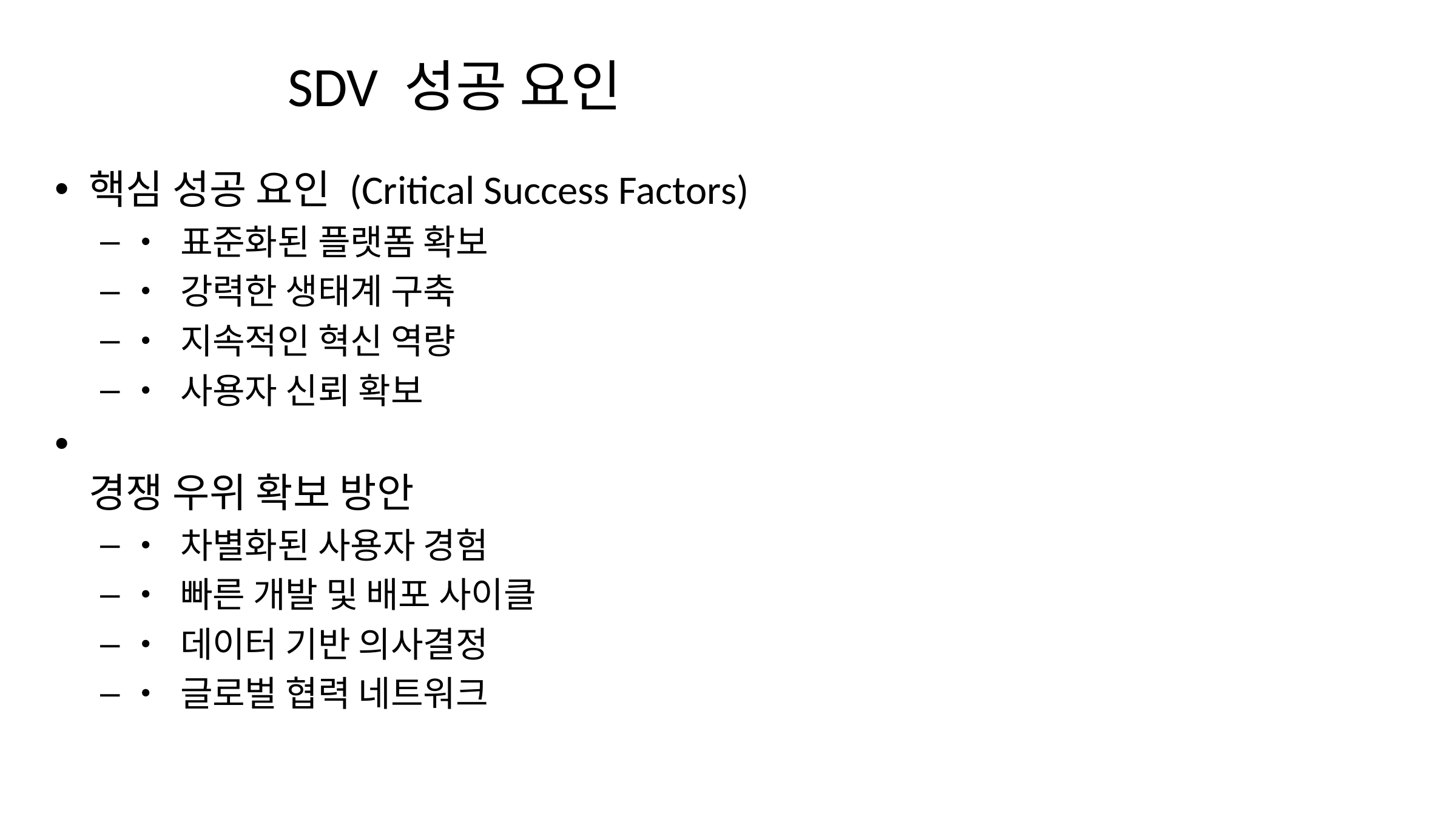

# SDV 성공 요인
핵심 성공 요인 (Critical Success Factors)
• 표준화된 플랫폼 확보
• 강력한 생태계 구축
• 지속적인 혁신 역량
• 사용자 신뢰 확보
경쟁 우위 확보 방안
• 차별화된 사용자 경험
• 빠른 개발 및 배포 사이클
• 데이터 기반 의사결정
• 글로벌 협력 네트워크